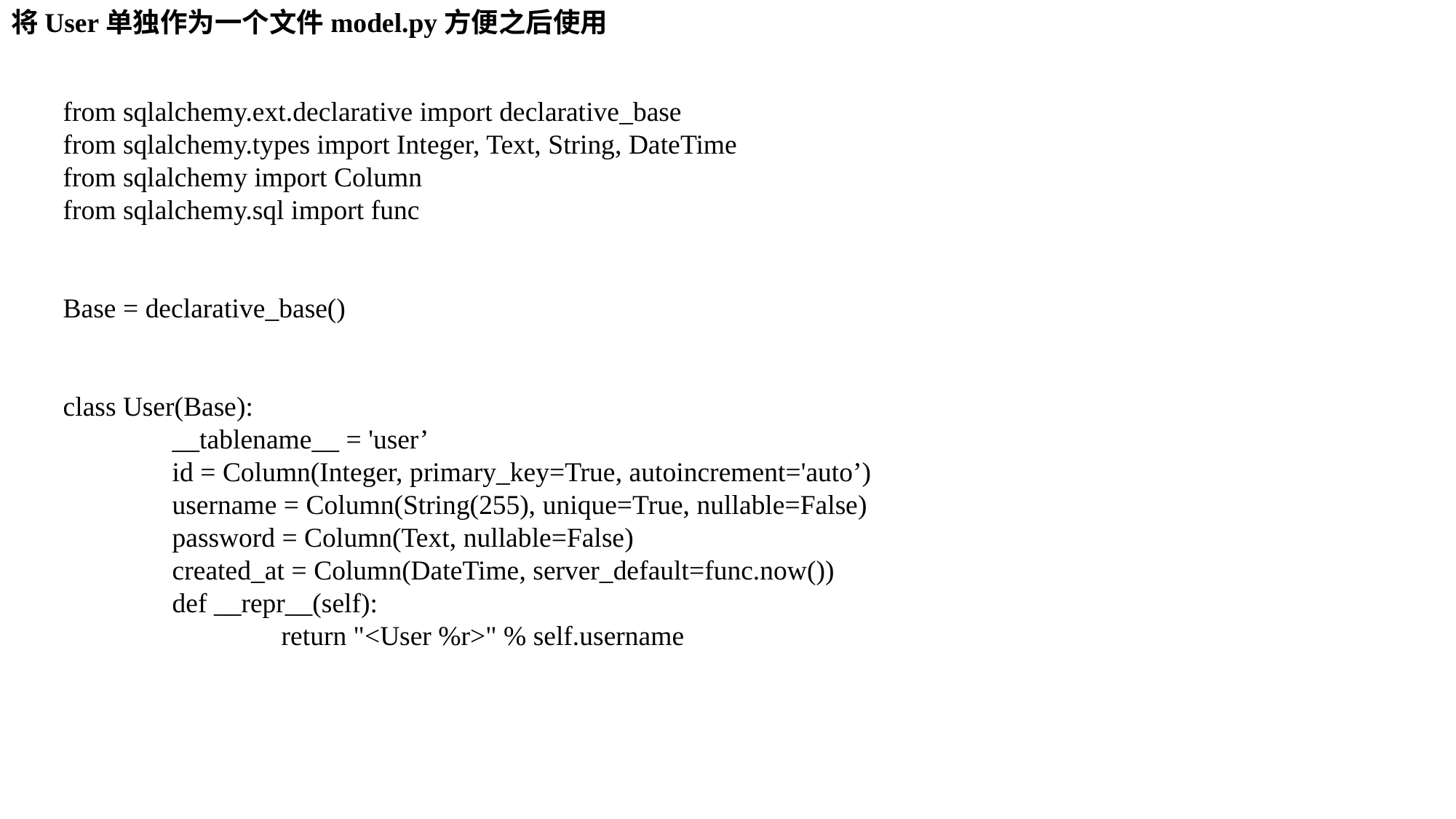

将User单独作为一个文件model.py方便之后使用
from sqlalchemy.ext.declarative import declarative_base
from sqlalchemy.types import Integer, Text, String, DateTime
from sqlalchemy import Column
from sqlalchemy.sql import func

Base = declarative_base()

class User(Base):
	__tablename__ = 'user’
	id = Column(Integer, primary_key=True, autoincrement='auto’)
	username = Column(String(255), unique=True, nullable=False)
	password = Column(Text, nullable=False)
	created_at = Column(DateTime, server_default=func.now())
	def __repr__(self):
		return "<User %r>" % self.username